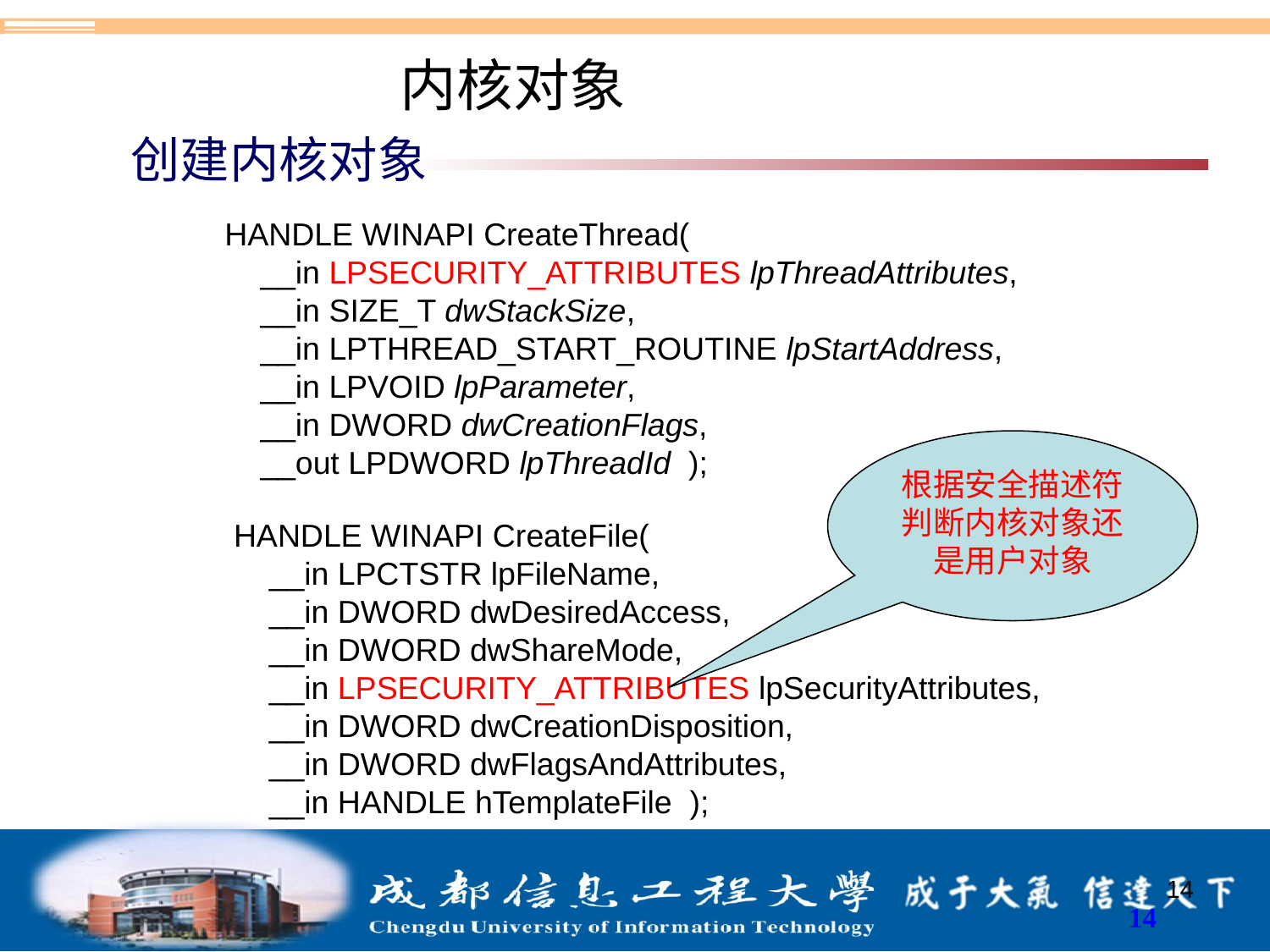

内核对象
创建内核对象
HANDLE WINAPI CreateThread(
    __in LPSECURITY_ATTRIBUTES lpThreadAttributes,
    __in SIZE_T dwStackSize,
    __in LPTHREAD_START_ROUTINE lpStartAddress,
    __in LPVOID lpParameter,
    __in DWORD dwCreationFlags,
    __out LPDWORD lpThreadId  );
根据安全描述符判断内核对象还是用户对象
HANDLE WINAPI CreateFile(
    __in LPCTSTR lpFileName,
    __in DWORD dwDesiredAccess,
    __in DWORD dwShareMode,
    __in LPSECURITY_ATTRIBUTES lpSecurityAttributes,
    __in DWORD dwCreationDisposition,
    __in DWORD dwFlagsAndAttributes,
    __in HANDLE hTemplateFile  );